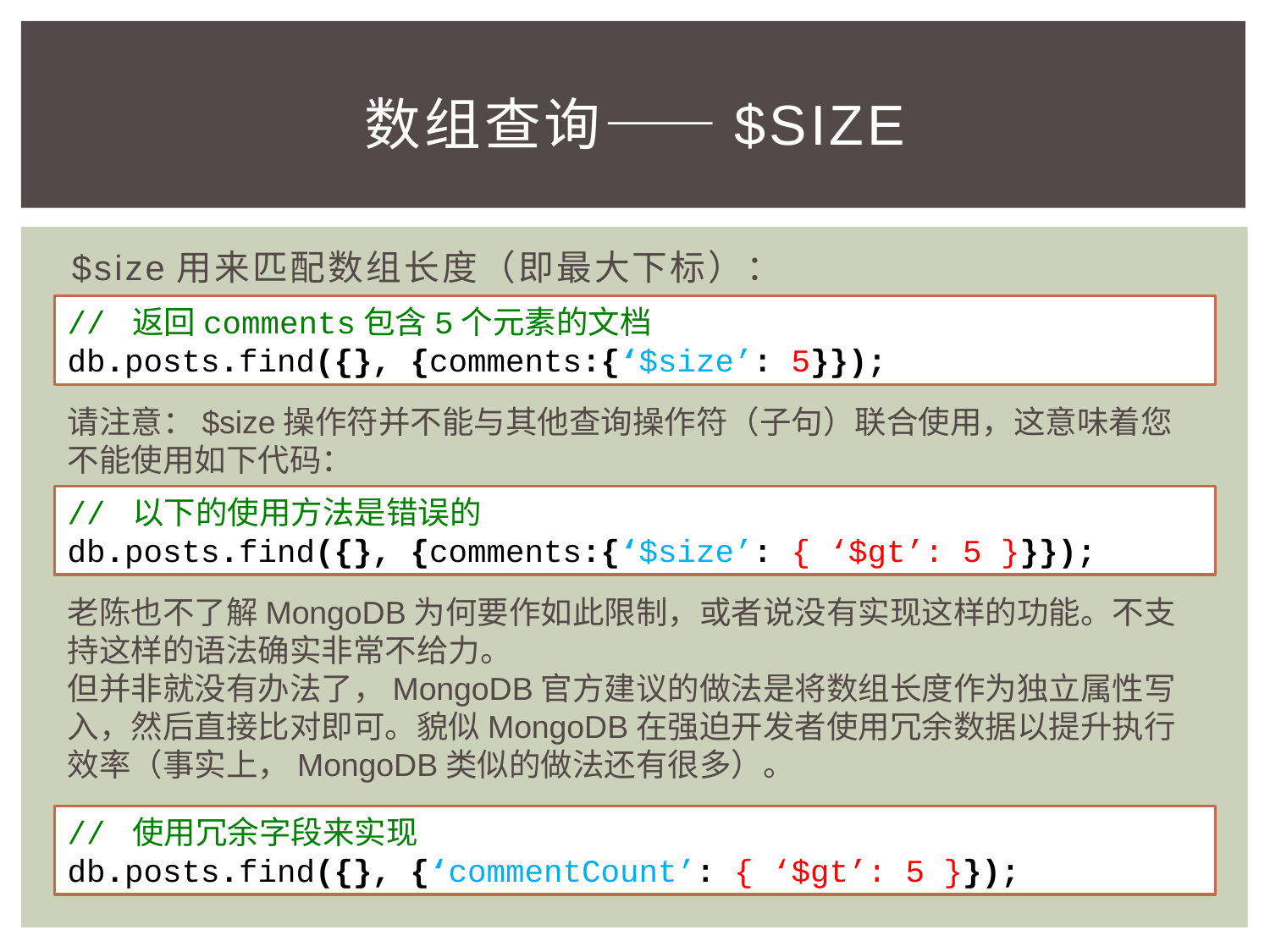

# 数组查询——$size
$size用来匹配数组长度（即最大下标）：
// 返回comments包含5个元素的文档
db.posts.find({}, {comments:{‘$size’: 5}});
请注意：$size操作符并不能与其他查询操作符（子句）联合使用，这意味着您不能使用如下代码：
// 以下的使用方法是错误的
db.posts.find({}, {comments:{‘$size’: { ‘$gt’: 5 }}});
老陈也不了解MongoDB为何要作如此限制，或者说没有实现这样的功能。不支持这样的语法确实非常不给力。
但并非就没有办法了，MongoDB官方建议的做法是将数组长度作为独立属性写入，然后直接比对即可。貌似MongoDB在强迫开发者使用冗余数据以提升执行效率（事实上，MongoDB类似的做法还有很多）。
// 使用冗余字段来实现
db.posts.find({}, {‘commentCount’: { ‘$gt’: 5 }});